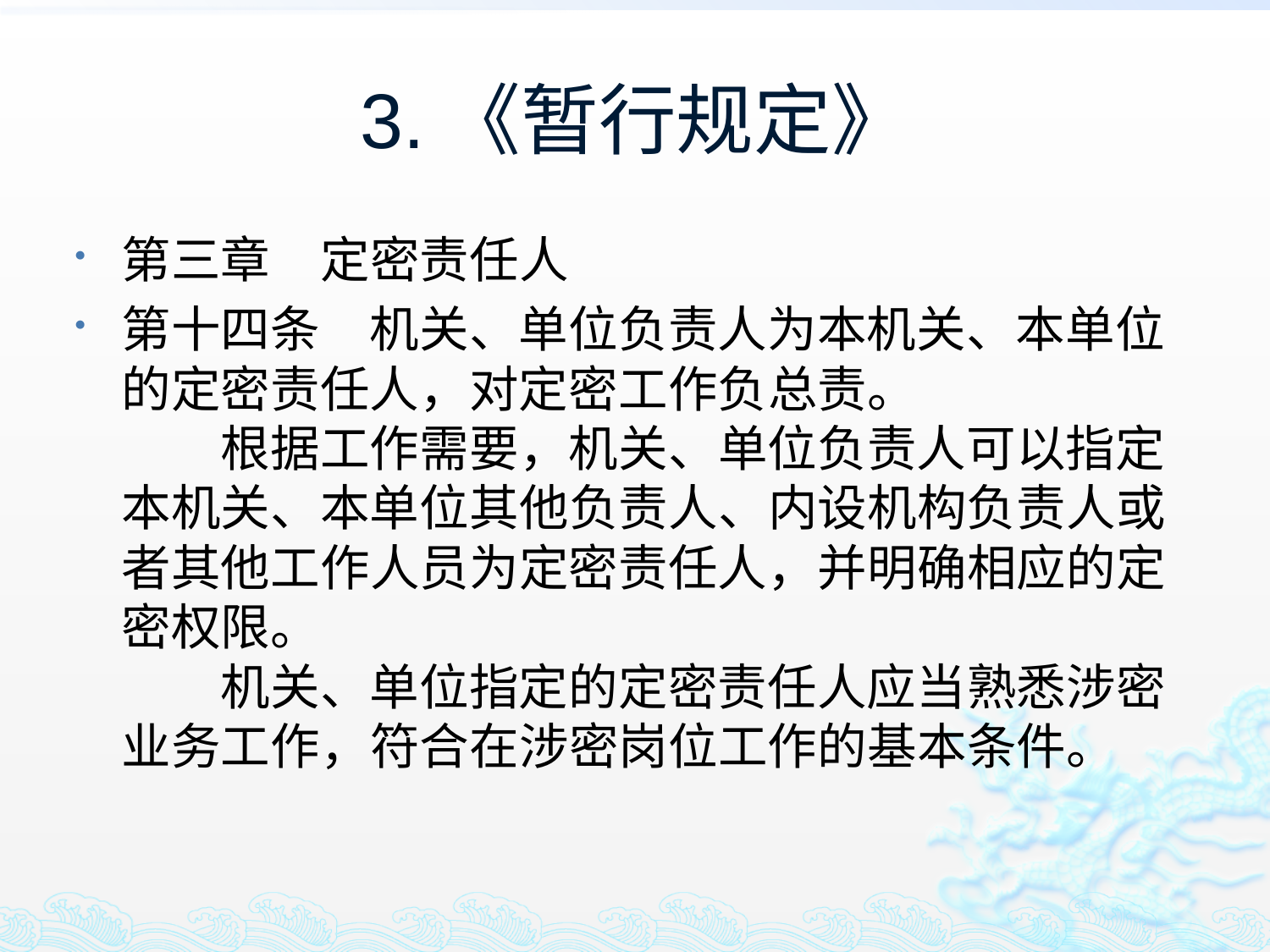

# 3.《暂行规定》
第三章　定密责任人
第十四条　机关、单位负责人为本机关、本单位的定密责任人，对定密工作负总责。
　　根据工作需要，机关、单位负责人可以指定本机关、本单位其他负责人、内设机构负责人或者其他工作人员为定密责任人，并明确相应的定密权限。
　　机关、单位指定的定密责任人应当熟悉涉密业务工作，符合在涉密岗位工作的基本条件。